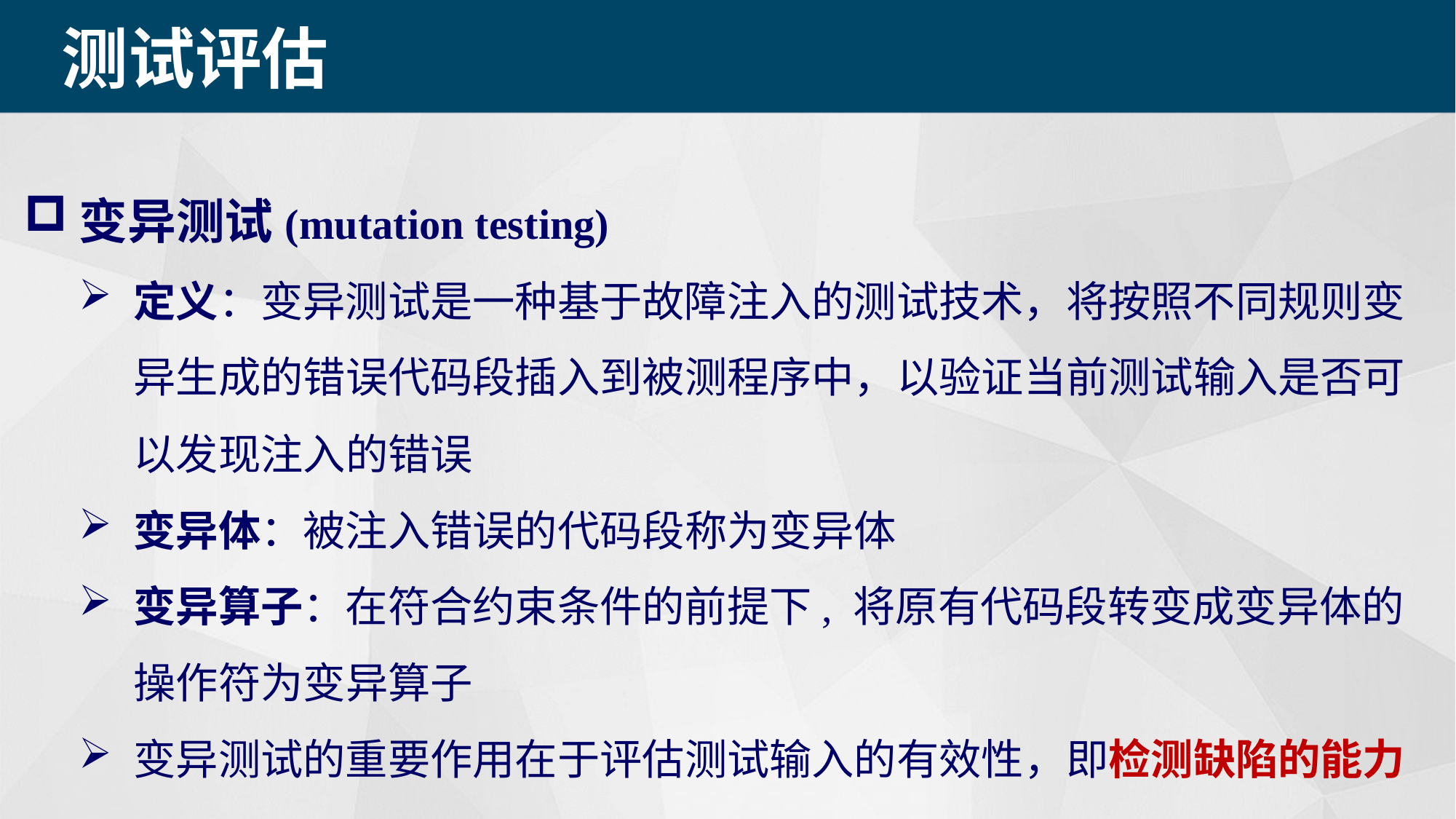

测试评估
变异测试(mutation testing)
定义：变异测试是一种基于故障注入的测试技术，将按照不同规则变异生成的错误代码段插入到被测程序中，以验证当前测试输入是否可以发现注入的错误
变异体：被注入错误的代码段称为变异体
变异算子：在符合约束条件的前提下, 将原有代码段转变成变异体的操作符为变异算子
变异测试的重要作用在于评估测试输入的有效性，即检测缺陷的能力